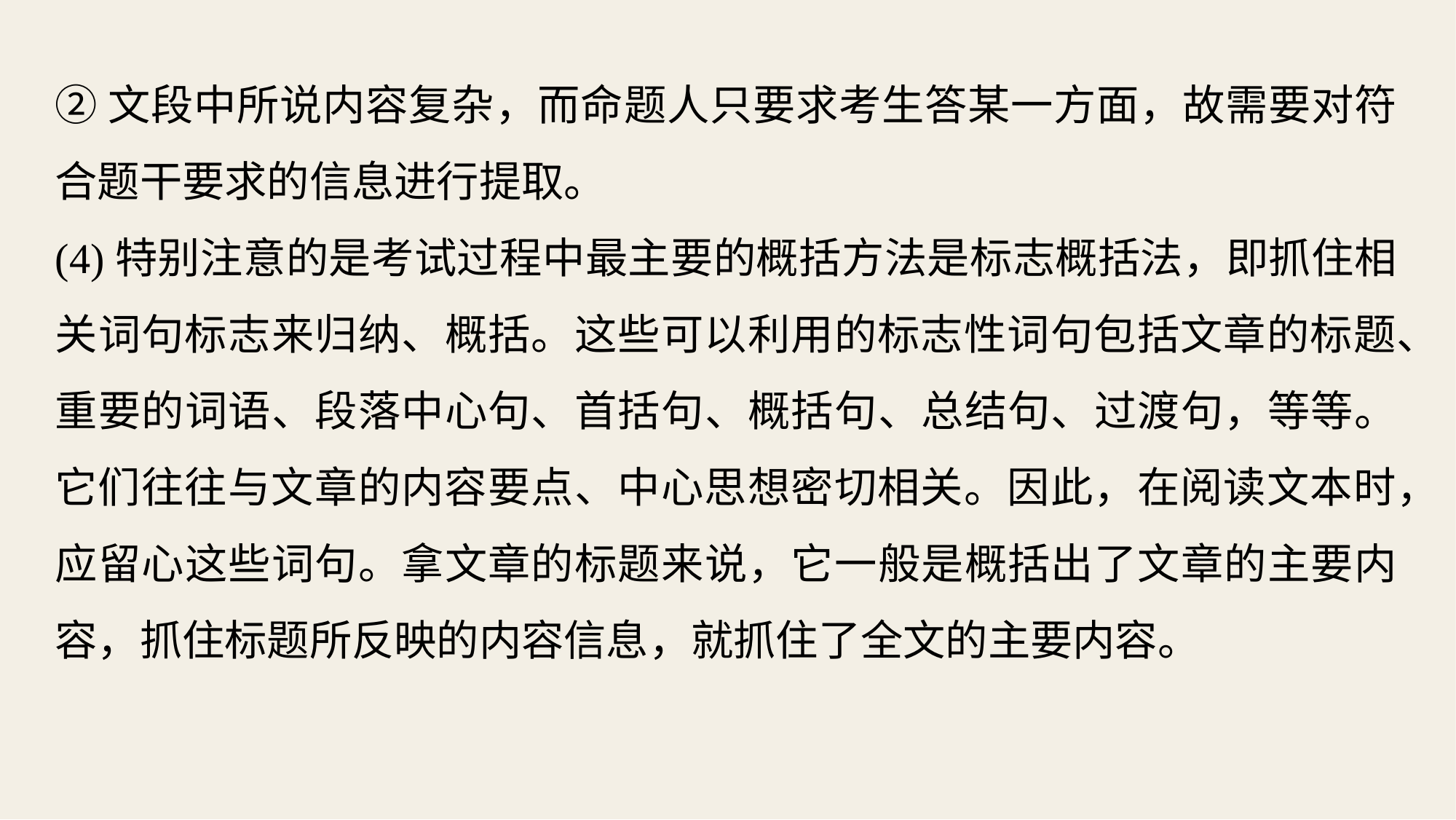

②文段中所说内容复杂，而命题人只要求考生答某一方面，故需要对符合题干要求的信息进行提取。
(4)特别注意的是考试过程中最主要的概括方法是标志概括法，即抓住相关词句标志来归纳、概括。这些可以利用的标志性词句包括文章的标题、重要的词语、段落中心句、首括句、概括句、总结句、过渡句，等等。它们往往与文章的内容要点、中心思想密切相关。因此，在阅读文本时，应留心这些词句。拿文章的标题来说，它一般是概括出了文章的主要内容，抓住标题所反映的内容信息，就抓住了全文的主要内容。